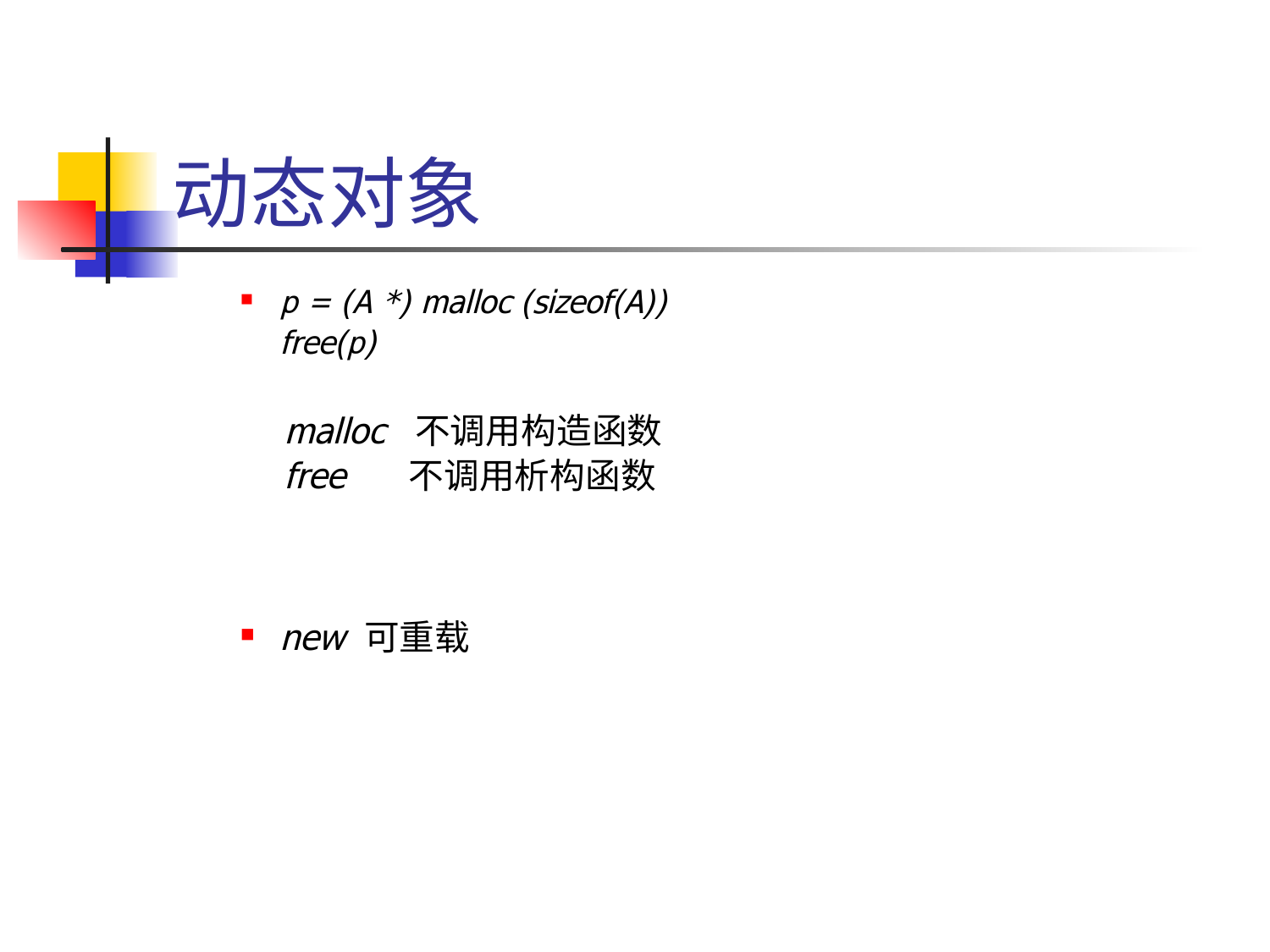

# 动态对象
p = (A *) malloc (sizeof(A))
    free(p)

    malloc  不调用构造函数
    free     不调用析构函数

new 可重载